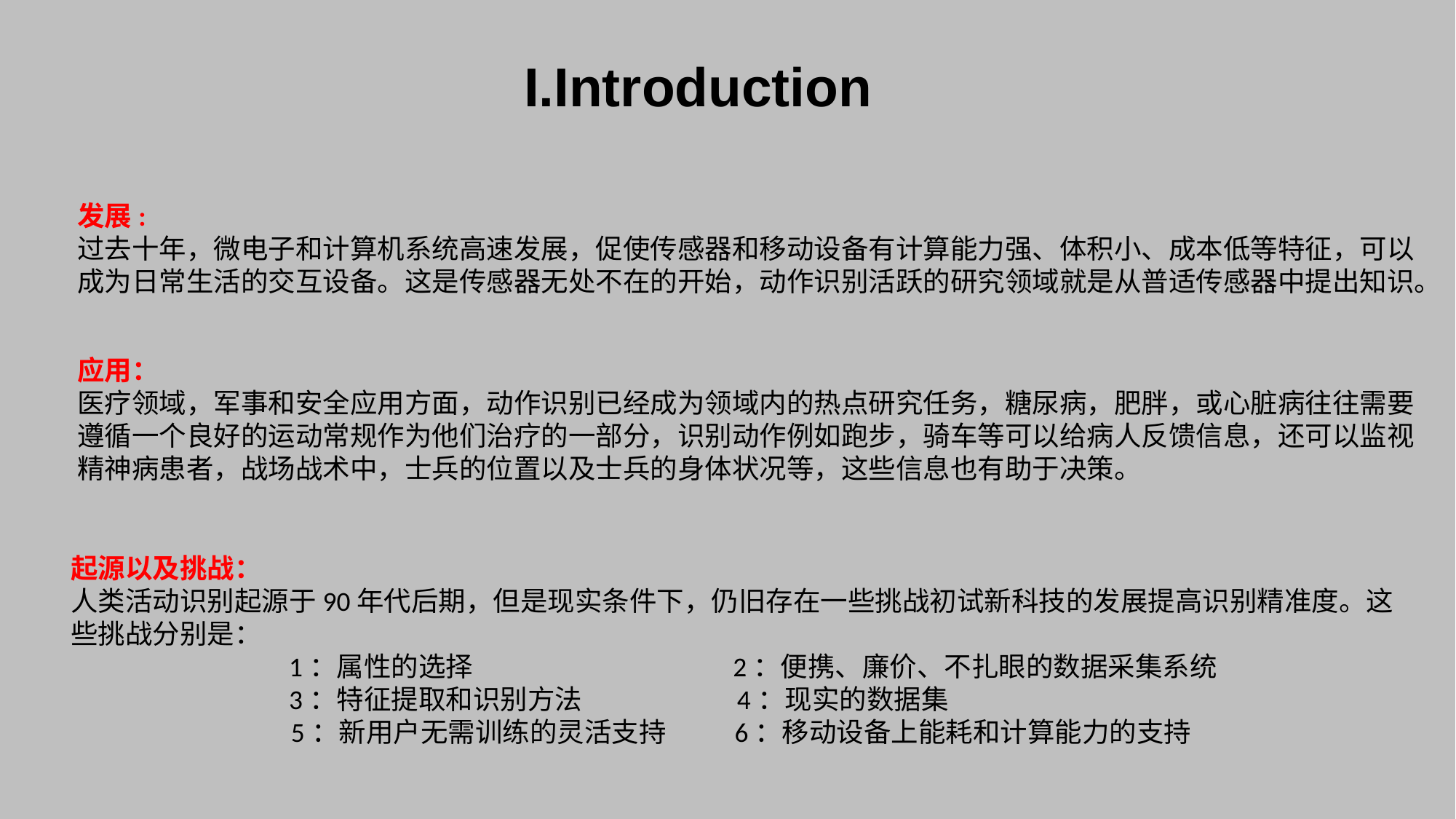

I.Introduction
发展:
过去十年，微电子和计算机系统高速发展，促使传感器和移动设备有计算能力强、体积小、成本低等特征，可以
成为日常生活的交互设备。这是传感器无处不在的开始，动作识别活跃的研究领域就是从普适传感器中提出知识。
应用：
医疗领域，军事和安全应用方面，动作识别已经成为领域内的热点研究任务，糖尿病，肥胖，或心脏病往往需要
遵循一个良好的运动常规作为他们治疗的一部分，识别动作例如跑步，骑车等可以给病人反馈信息，还可以监视
精神病患者，战场战术中，士兵的位置以及士兵的身体状况等，这些信息也有助于决策。
起源以及挑战：
人类活动识别起源于90年代后期，但是现实条件下，仍旧存在一些挑战初试新科技的发展提高识别精准度。这些挑战分别是：
		1：属性的选择                                         2：便携、廉价、不扎眼的数据采集系统
		3：特征提取和识别方法                        4：现实的数据集
	                  5：新用户无需训练的灵活支持          6：移动设备上能耗和计算能力的支持